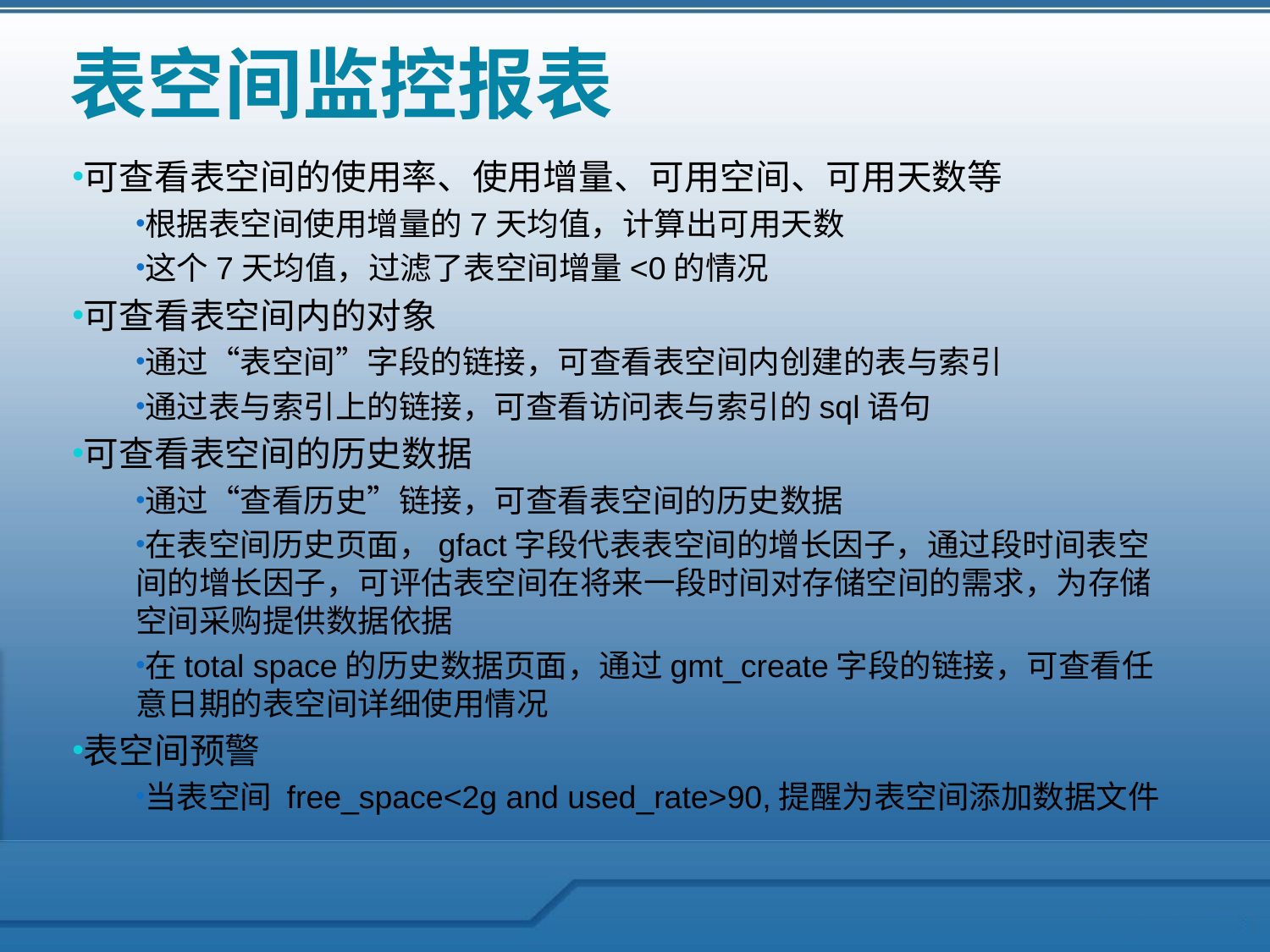

# 表空间监控报表
可查看表空间的使用率、使用增量、可用空间、可用天数等
根据表空间使用增量的7天均值，计算出可用天数
这个7天均值，过滤了表空间增量<0的情况
可查看表空间内的对象
通过“表空间”字段的链接，可查看表空间内创建的表与索引
通过表与索引上的链接，可查看访问表与索引的sql语句
可查看表空间的历史数据
通过“查看历史”链接，可查看表空间的历史数据
在表空间历史页面，gfact字段代表表空间的增长因子，通过段时间表空间的增长因子，可评估表空间在将来一段时间对存储空间的需求，为存储空间采购提供数据依据
在total space的历史数据页面，通过gmt_create字段的链接，可查看任意日期的表空间详细使用情况
表空间预警
当表空间 free_space<2g and used_rate>90,提醒为表空间添加数据文件